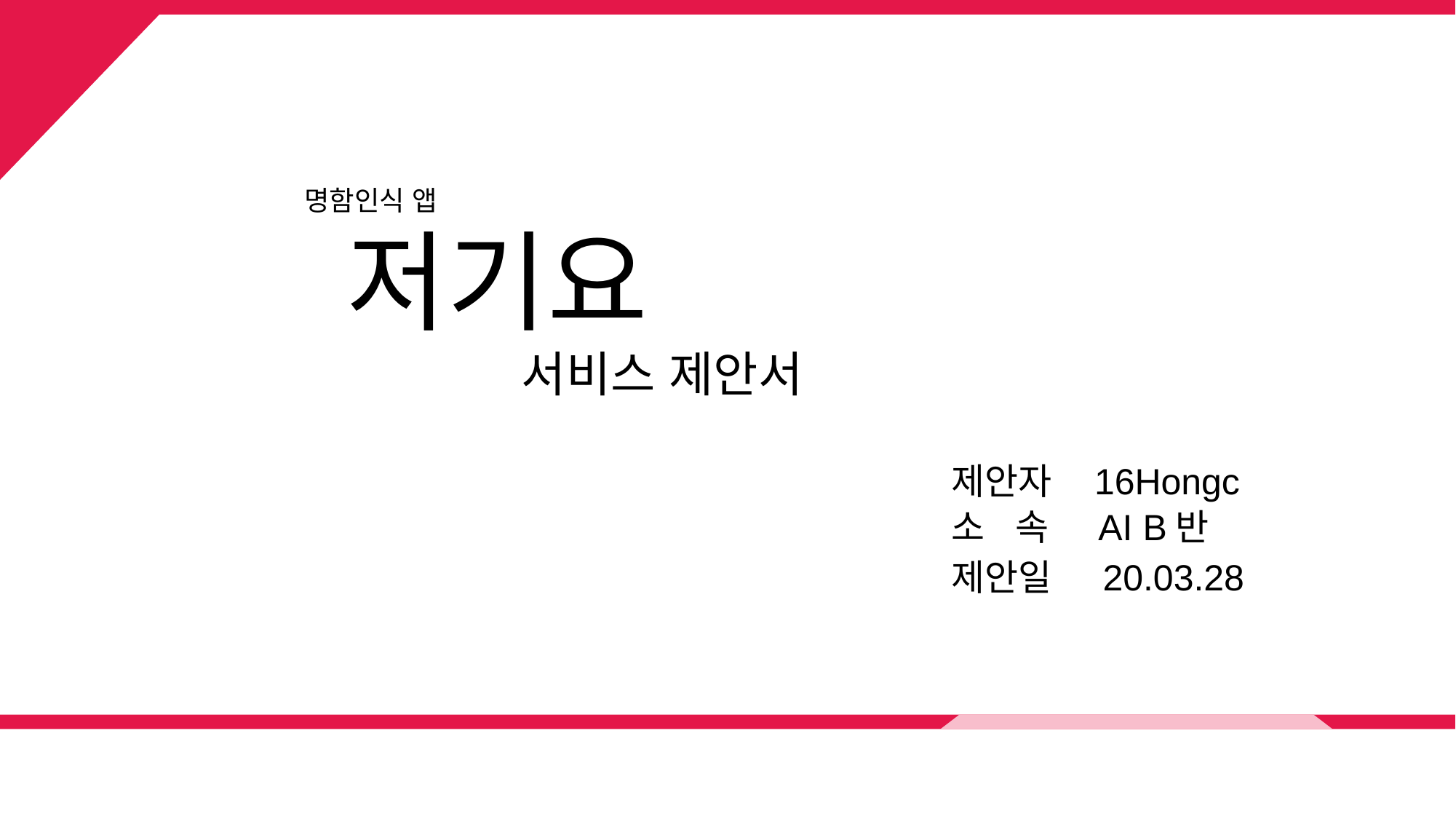

명함인식 앱
저기요
서비스 제안서
제안자   16Hongc
소   속    AI B반
제안일    20.03.28